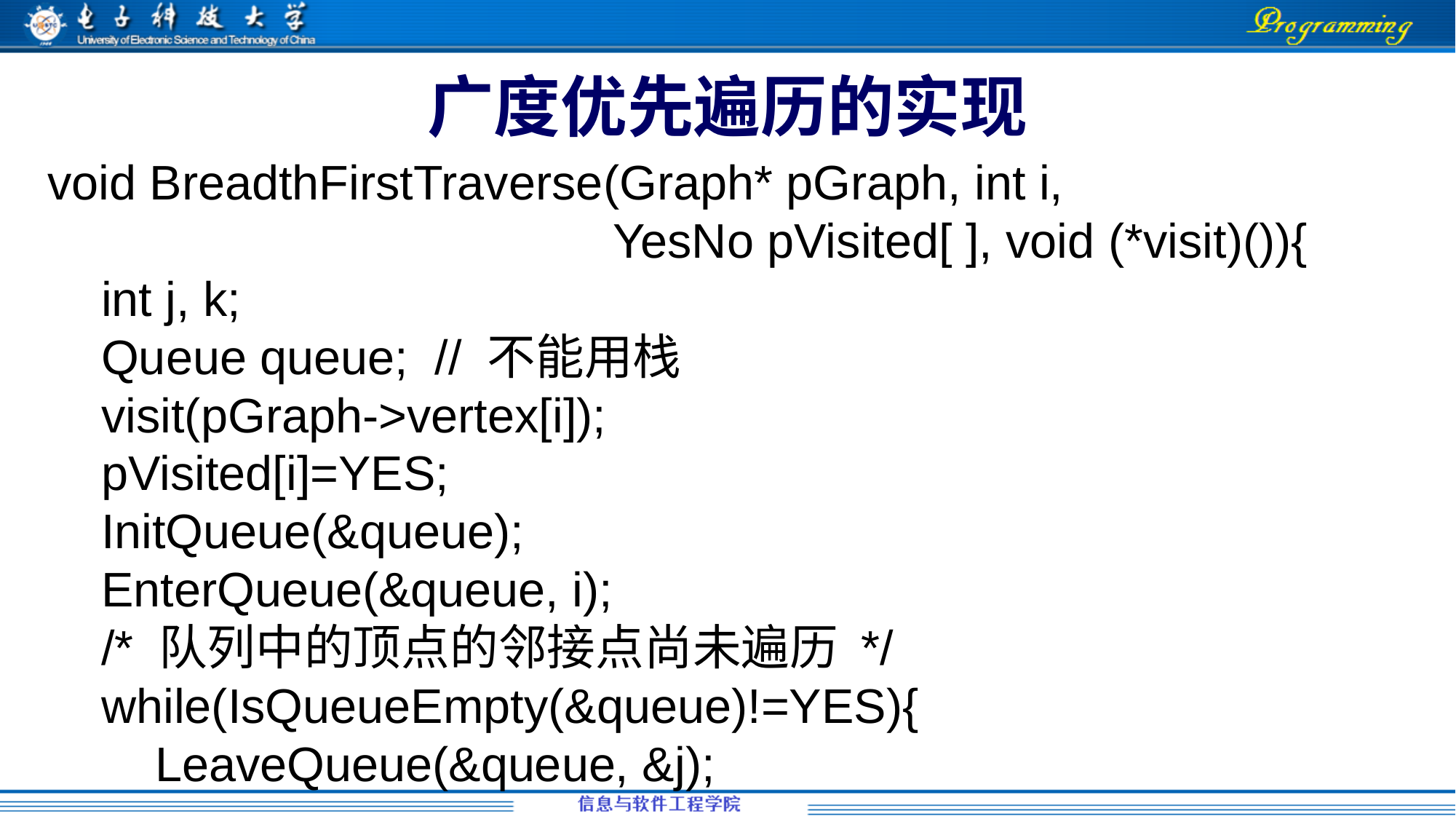

# 广度优先遍历的实现
void BreadthFirstTraverse(Graph* pGraph, int i,
                                          YesNo pVisited[ ], void (*visit)()){
    int j, k;
    Queue queue;  // 不能用栈
    visit(pGraph->vertex[i]);
    pVisited[i]=YES;
    InitQueue(&queue);
    EnterQueue(&queue, i);
    /* 队列中的顶点的邻接点尚未遍历 */
    while(IsQueueEmpty(&queue)!=YES){
        LeaveQueue(&queue, &j);